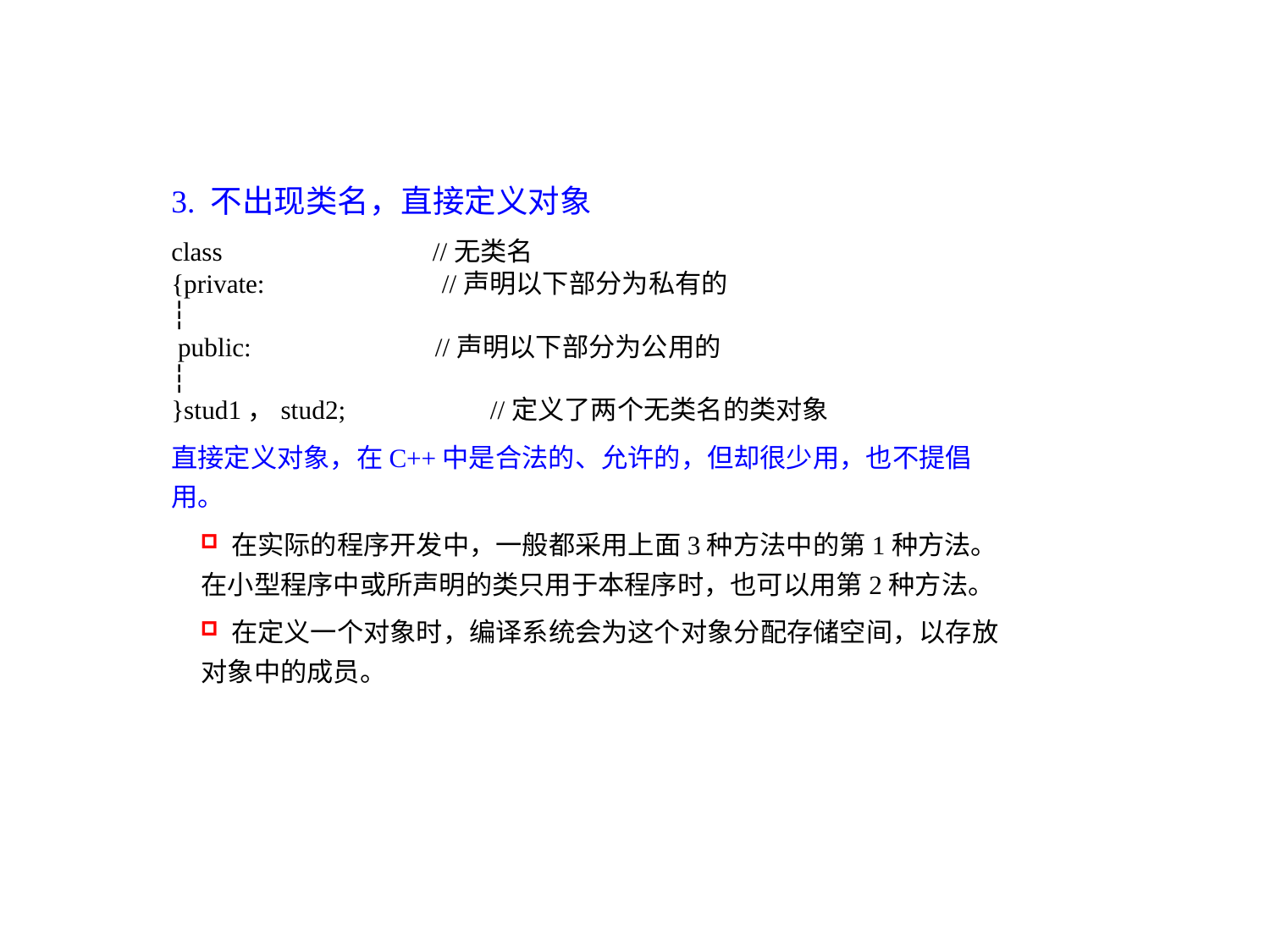

3. 不出现类名，直接定义对象
class                                //无类名
{private:                           //声明以下部分为私有的
┆
 public:                            //声明以下部分为公用的
┆
}stud1，stud2;                      //定义了两个无类名的类对象
直接定义对象，在C++中是合法的、允许的，但却很少用，也不提倡用。
 在实际的程序开发中，一般都采用上面3种方法中的第1种方法。在小型程序中或所声明的类只用于本程序时，也可以用第2种方法。
 在定义一个对象时，编译系统会为这个对象分配存储空间，以存放对象中的成员。